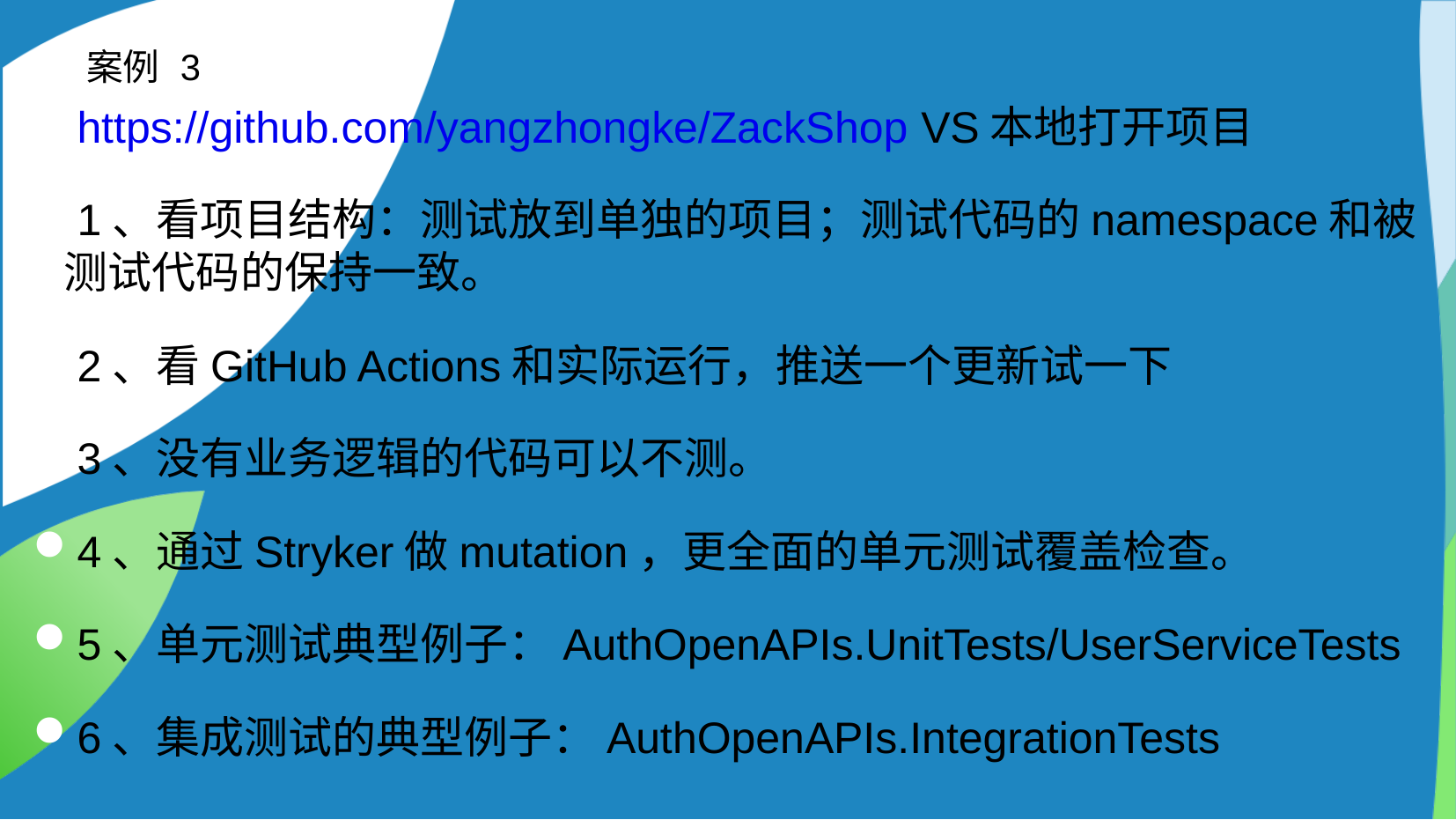

案例 3
https://github.com/yangzhongke/ZackShop VS本地打开项目
1、看项目结构：测试放到单独的项目；测试代码的namespace和被测试代码的保持一致。
2、看GitHub Actions和实际运行，推送一个更新试一下
3、没有业务逻辑的代码可以不测。
4、通过Stryker做mutation，更全面的单元测试覆盖检查。
5、单元测试典型例子：AuthOpenAPIs.UnitTests/UserServiceTests
6、集成测试的典型例子：AuthOpenAPIs.IntegrationTests